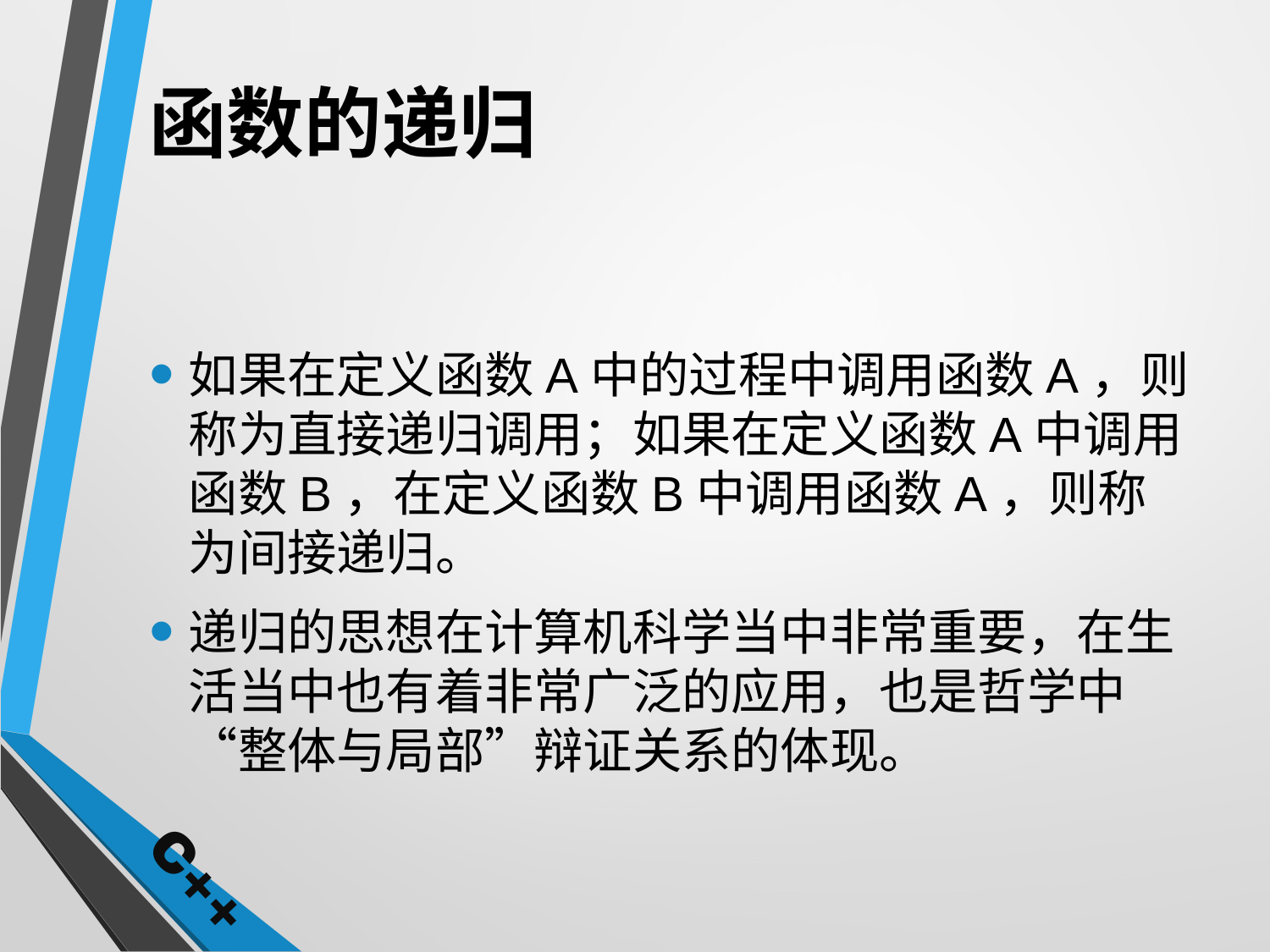

# 函数的递归
如果在定义函数A中的过程中调用函数A，则称为直接递归调用；如果在定义函数A中调用函数B，在定义函数B中调用函数A，则称为间接递归。
递归的思想在计算机科学当中非常重要，在生活当中也有着非常广泛的应用，也是哲学中“整体与局部”辩证关系的体现。